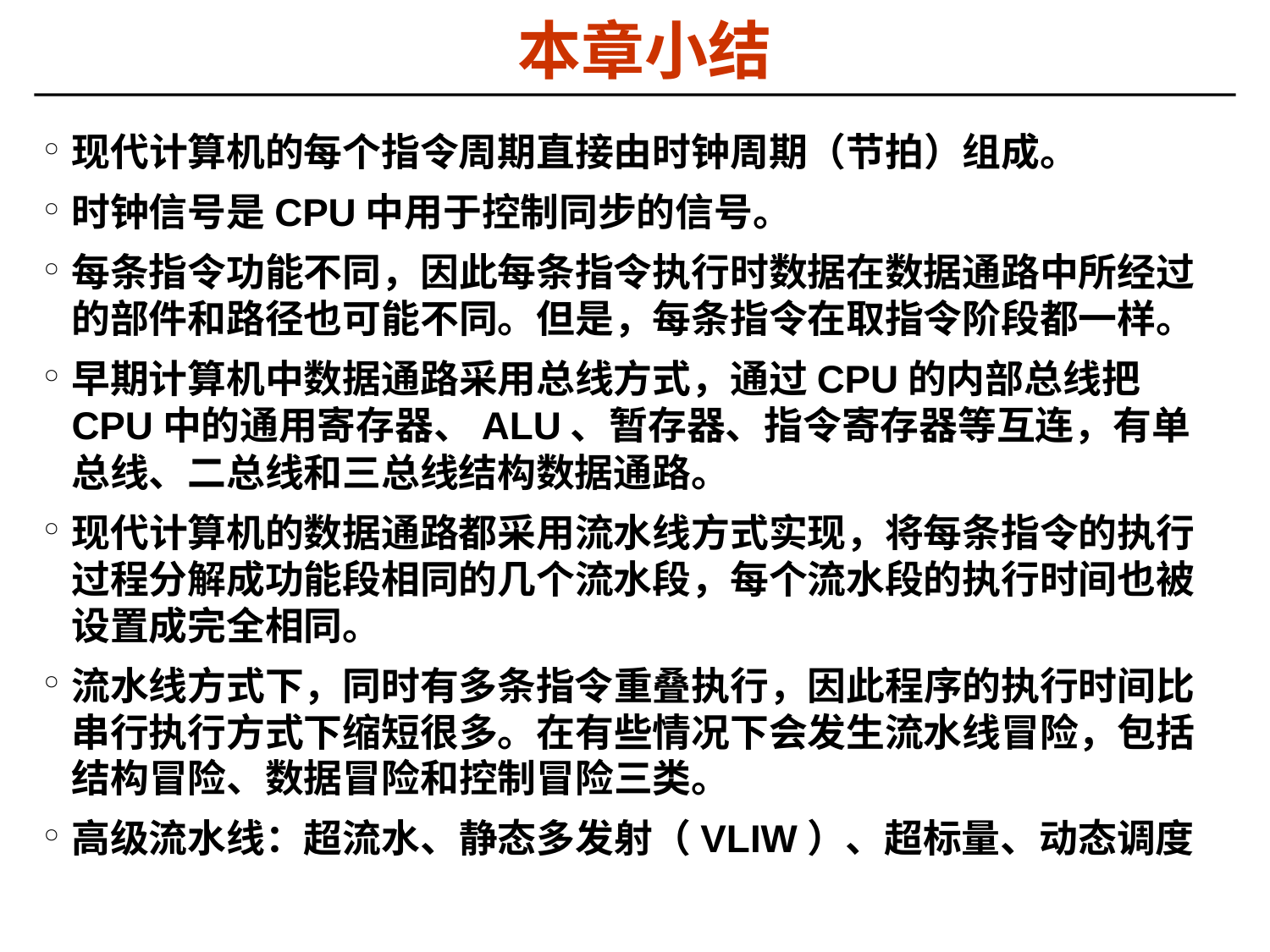

# 本章小结
现代计算机的每个指令周期直接由时钟周期（节拍）组成。
时钟信号是CPU中用于控制同步的信号。
每条指令功能不同，因此每条指令执行时数据在数据通路中所经过的部件和路径也可能不同。但是，每条指令在取指令阶段都一样。
早期计算机中数据通路采用总线方式，通过CPU的内部总线把CPU中的通用寄存器、ALU、暂存器、指令寄存器等互连，有单总线、二总线和三总线结构数据通路。
现代计算机的数据通路都采用流水线方式实现，将每条指令的执行过程分解成功能段相同的几个流水段，每个流水段的执行时间也被设置成完全相同。
流水线方式下，同时有多条指令重叠执行，因此程序的执行时间比串行执行方式下缩短很多。在有些情况下会发生流水线冒险，包括结构冒险、数据冒险和控制冒险三类。
高级流水线：超流水、静态多发射（VLIW）、超标量、动态调度